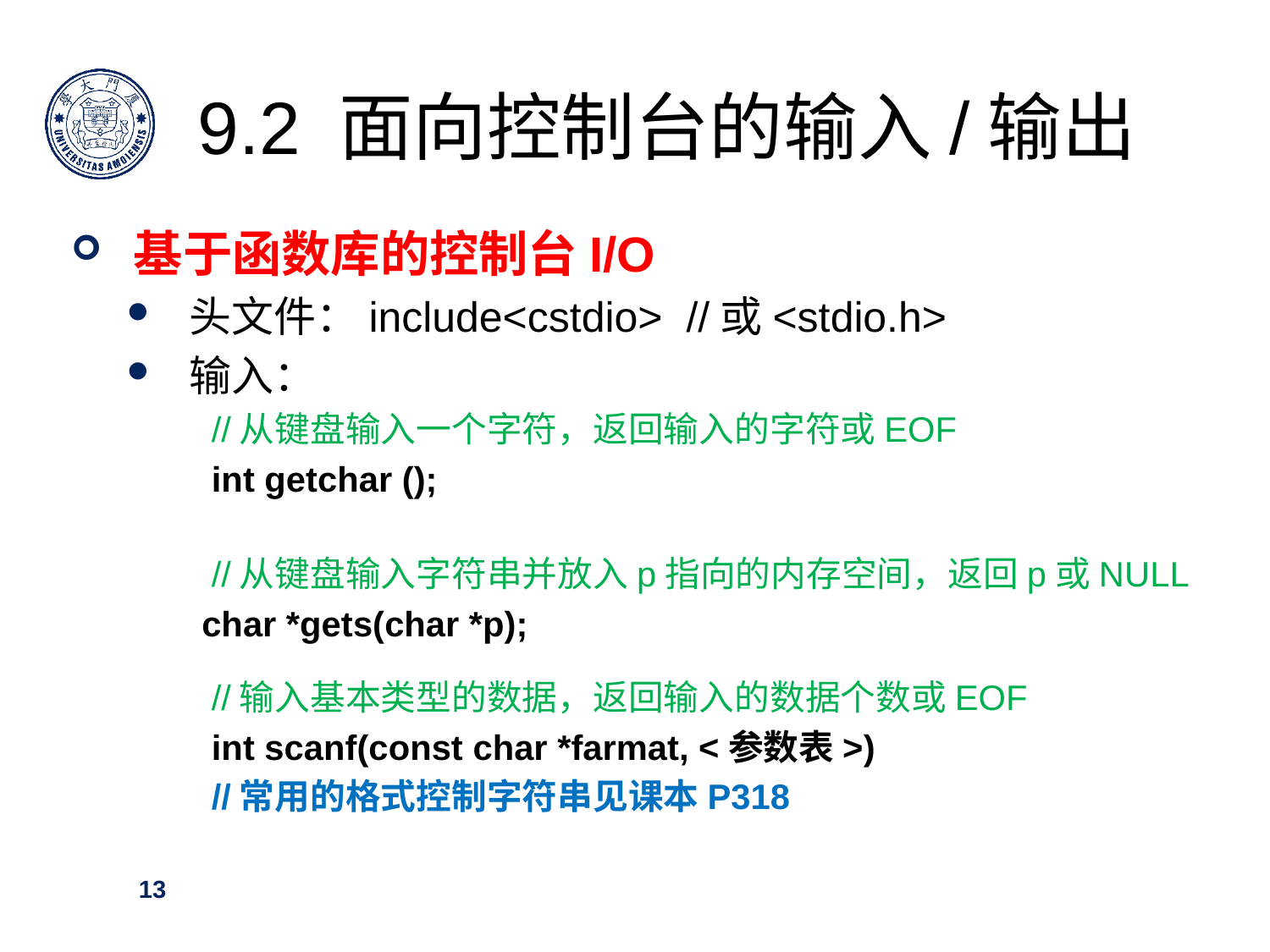

9.2 面向控制台的输入/输出
基于函数库的控制台I/O
头文件：include<cstdio>  //或<stdio.h>
输入：
   //从键盘输入一个字符，返回输入的字符或EOF
   int getchar ();

   //从键盘输入字符串并放入p指向的内存空间，返回p或NULL
  char *gets(char *p);

   //输入基本类型的数据，返回输入的数据个数或EOF
   int scanf(const char *farmat, <参数表>)
   //常用的格式控制字符串见课本P318

13